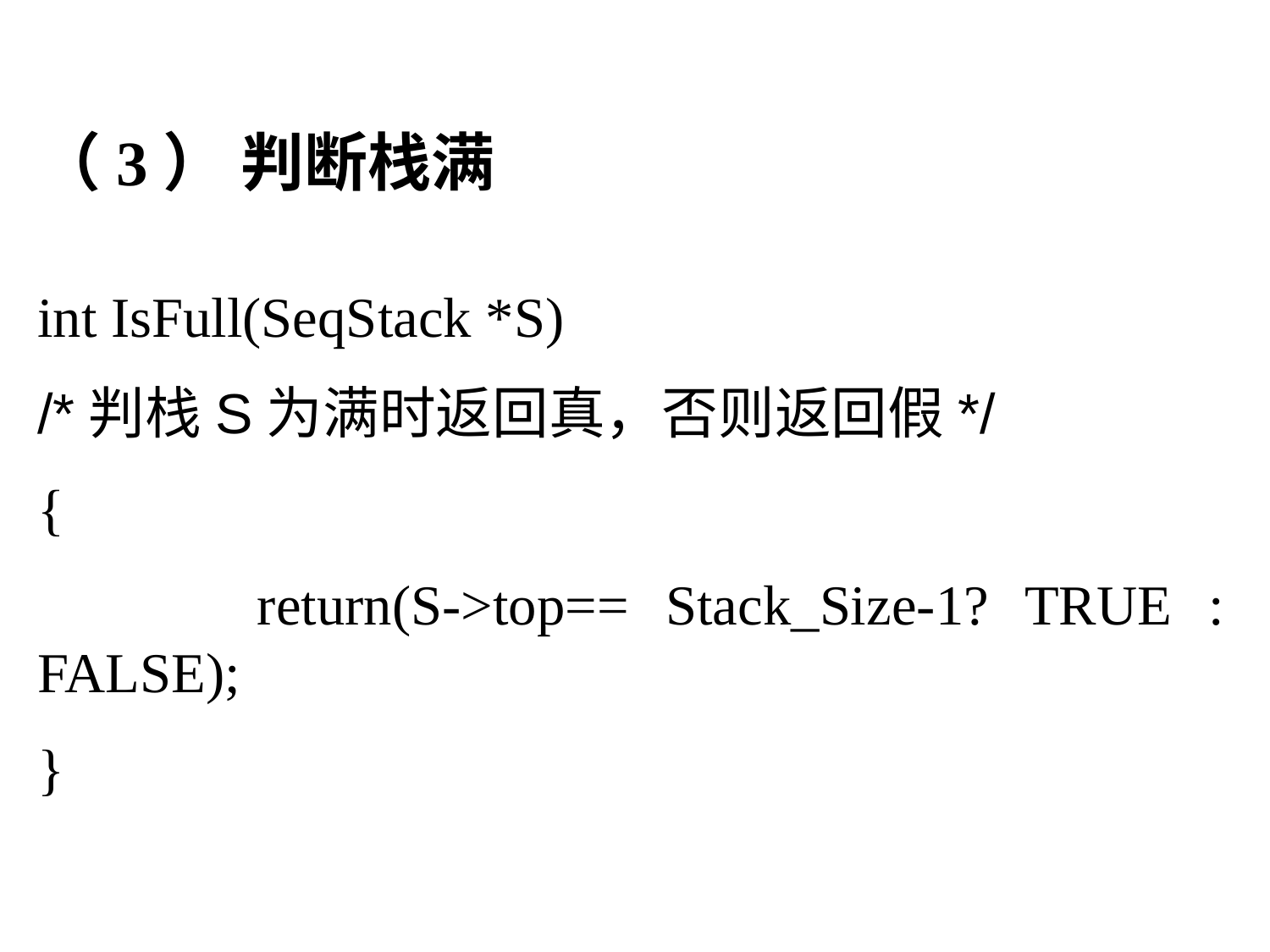

（3） 判断栈满
int IsFull(SeqStack *S)
/*判栈S为满时返回真，否则返回假*/
{
      return(S->top== Stack_Size-1? TRUE : FALSE);
}